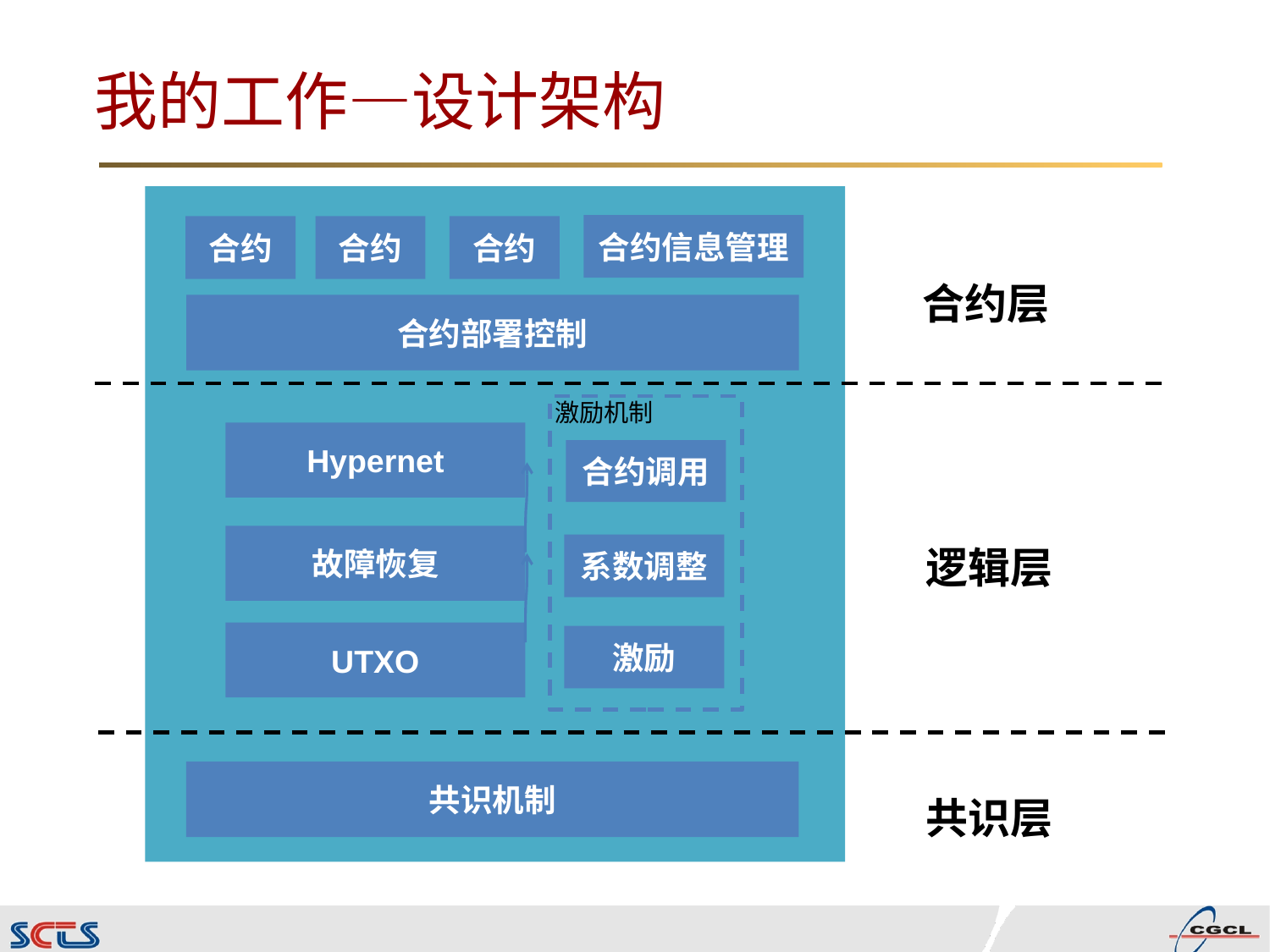

我的工作—设计架构

合约信息管理
合约
合约
合约
合约层
合约部署控制
激励机制

Hypernet
合约调用
故障恢复
系数调整
逻辑层
UTXO
激励
共识机制
共识层